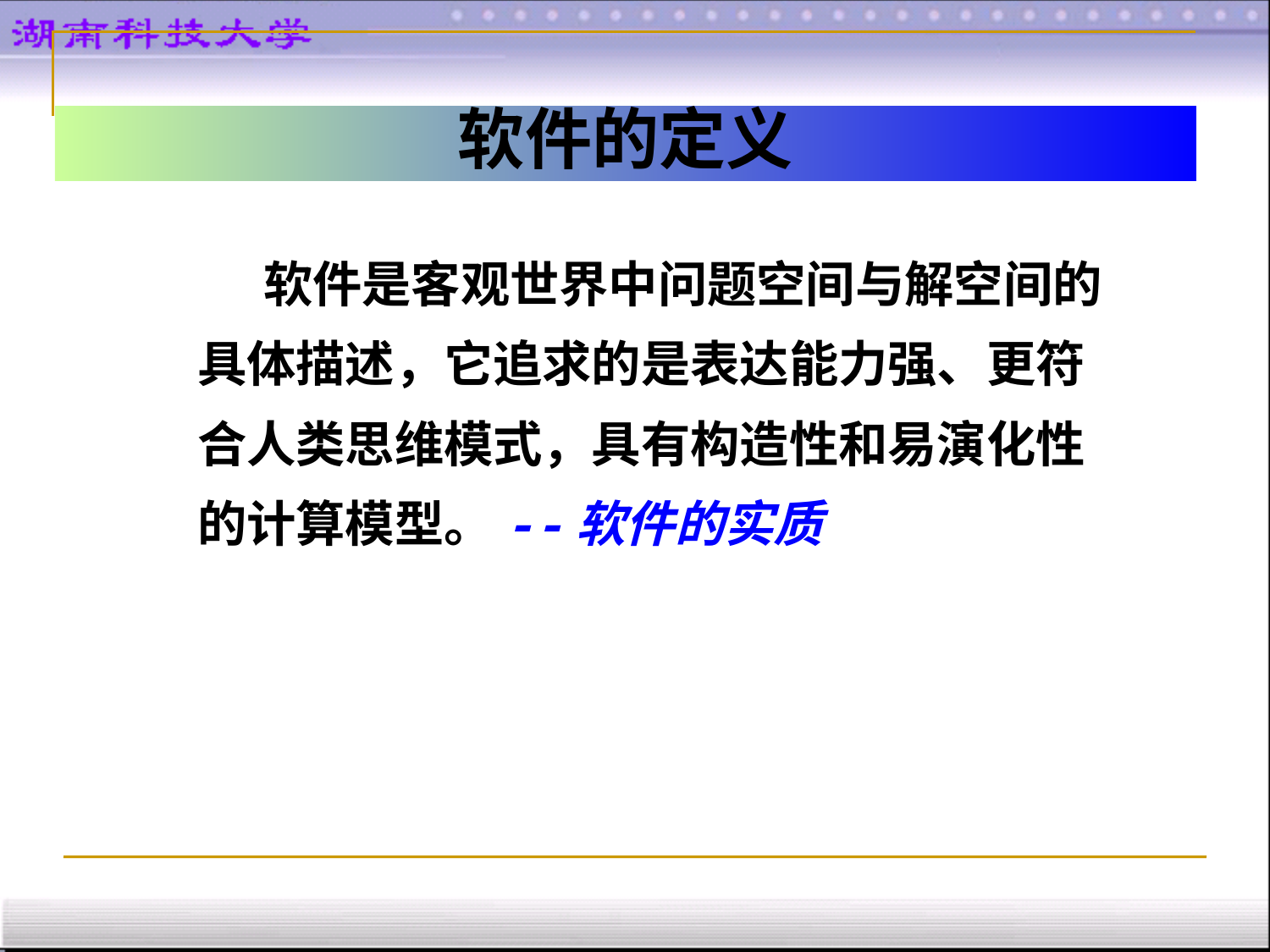

# 软件的定义
软件是客观世界中问题空间与解空间的具体描述，它追求的是表达能力强、更符合人类思维模式，具有构造性和易演化性的计算模型。--软件的实质